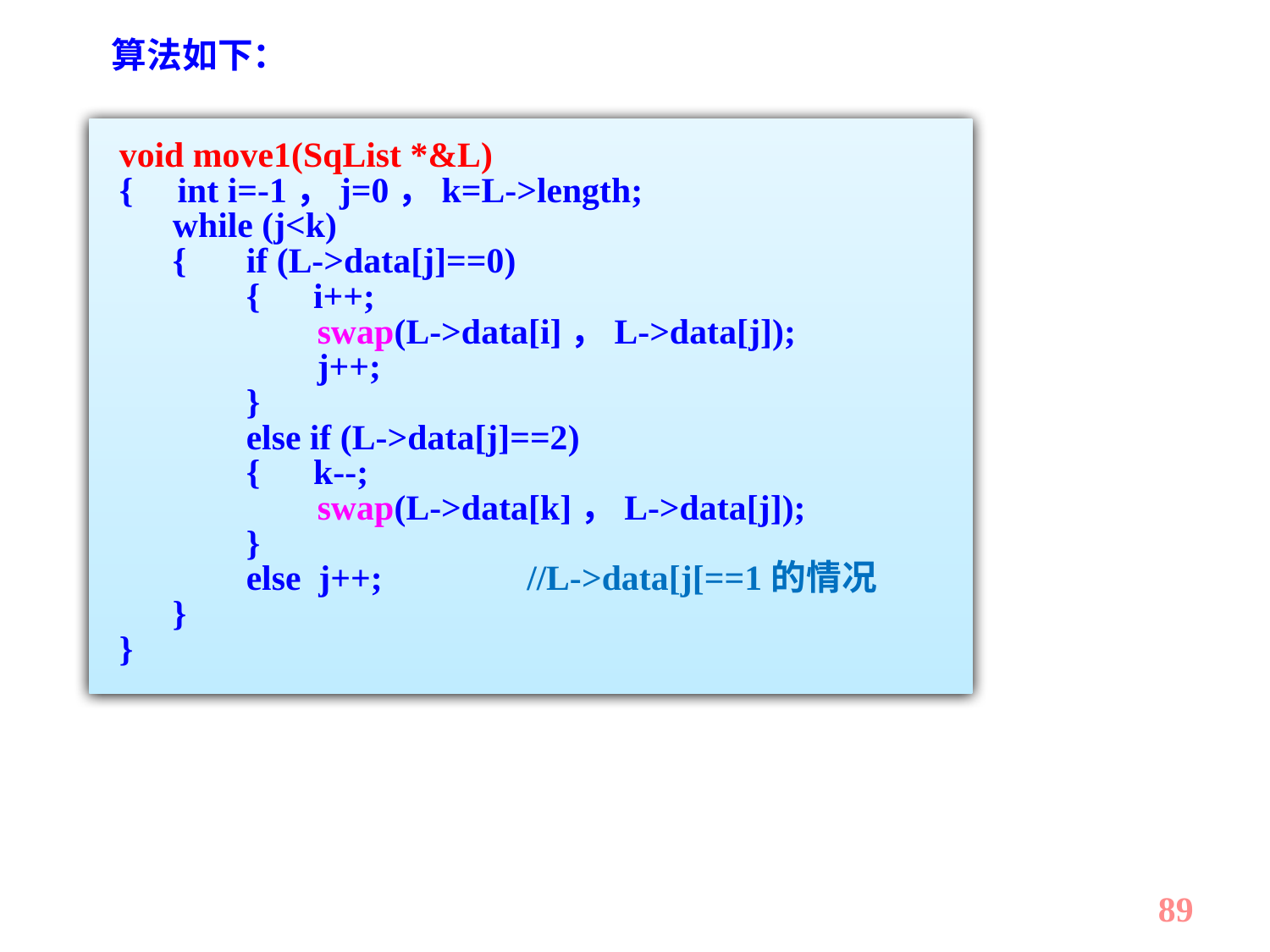

算法如下：
void move1(SqList *&L)
{     int i=-1，j=0，k=L->length;
      while (j<k)
      {	if (L->data[j]==0)
	{      i++;
	        swap(L->data[i]，L->data[j]);
	        j++;
	}
	else if (L->data[j]==2)
	{      k--;
	        swap(L->data[k]，L->data[j]);
	}
	else  j++;	   //L->data[j[==1的情况
      }
}

89